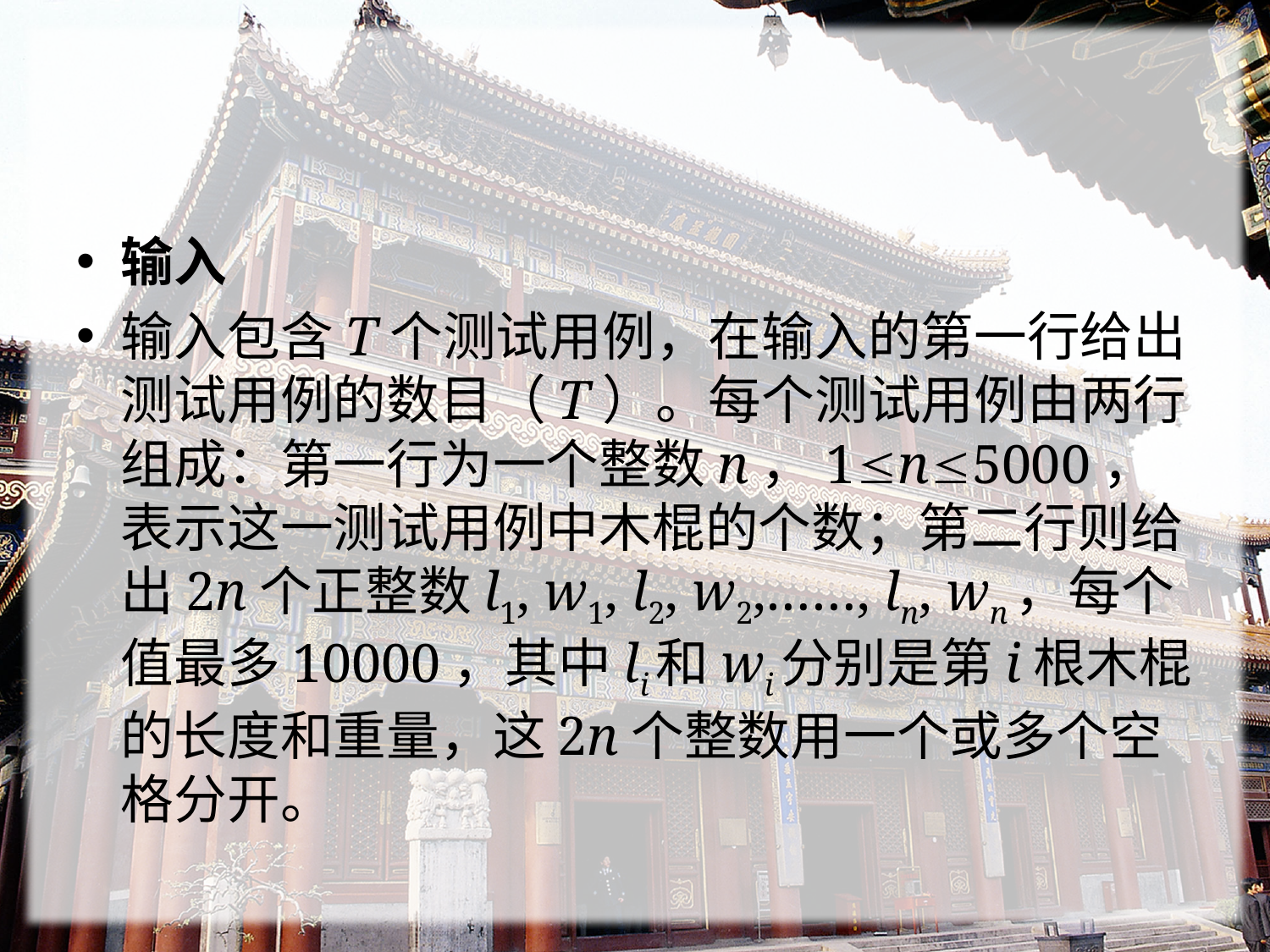

#
输入
输入包含T个测试用例，在输入的第一行给出测试用例的数目（T）。每个测试用例由两行组成：第一行为一个整数n，1≤n≤5000，表示这一测试用例中木棍的个数；第二行则给出2n个正整数l1, w1, l2, w2,……, ln, wn，每个值最多10000，其中li和wi分别是第i根木棍的长度和重量，这2n个整数用一个或多个空格分开。